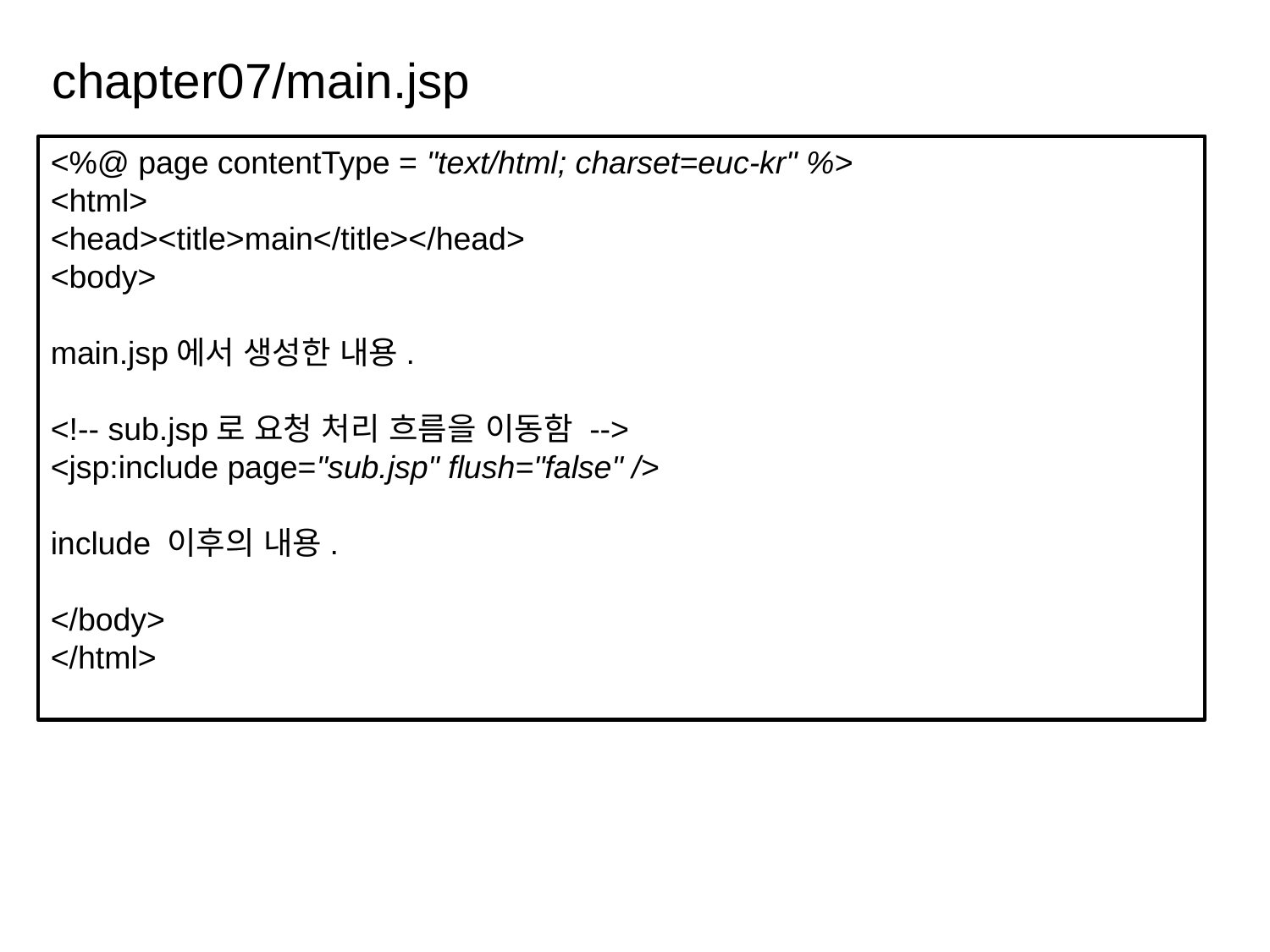

# chapter07/main.jsp
<%@ page contentType = "text/html; charset=euc-kr" %>
<html>
<head><title>main</title></head>
<body>

main.jsp에서 생성한 내용.

<!-- sub.jsp로 요청 처리 흐름을 이동함 -->
<jsp:include page="sub.jsp" flush="false" />

include 이후의 내용.

</body>
</html>